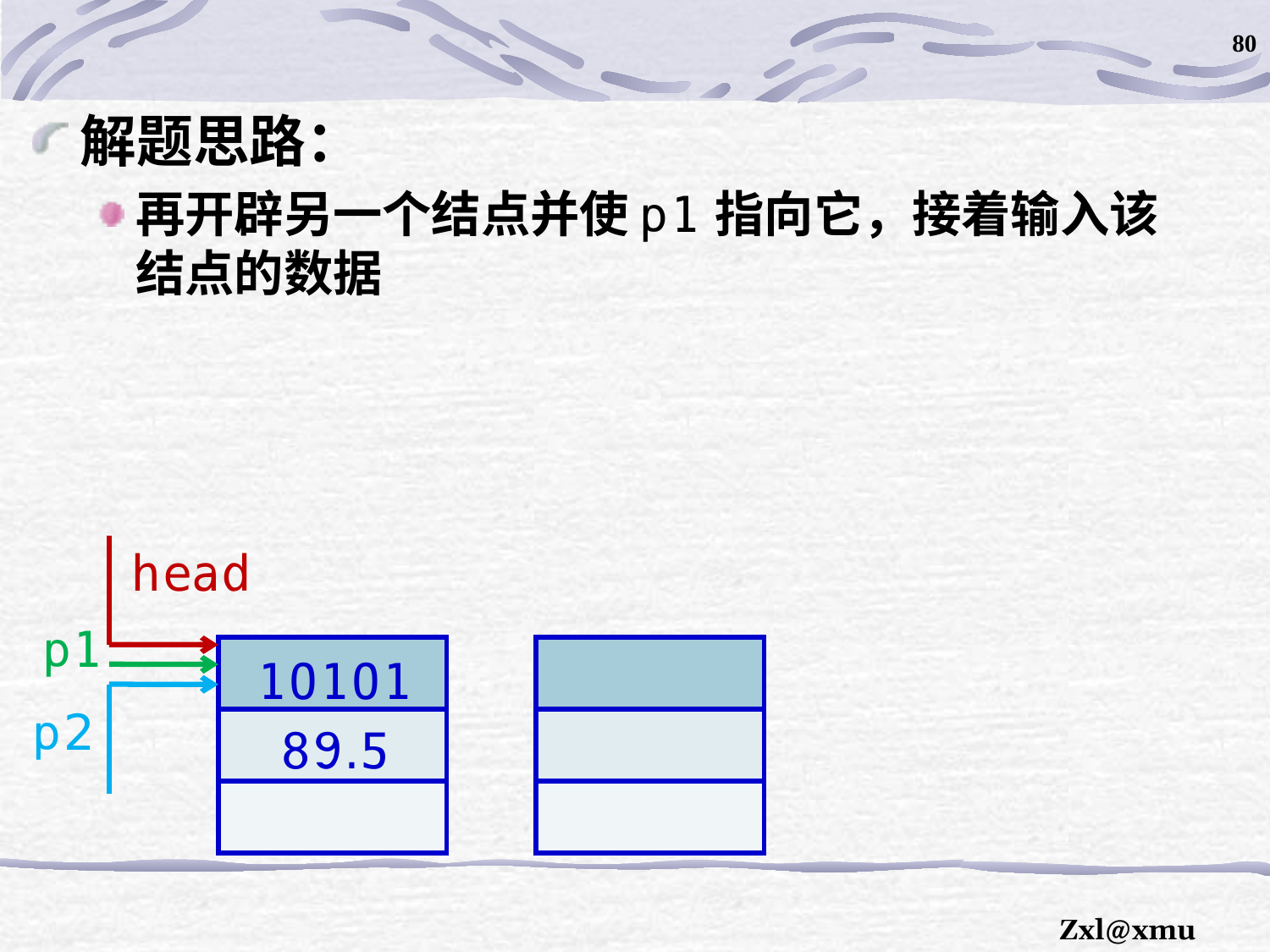

80
解题思路：
再开辟另一个结点并使p1指向它，接着输入该结点的数据
head
p1
10101
89.5
|  |
| --- |
|  |
|  |
|  |
| --- |
|  |
|  |
p2